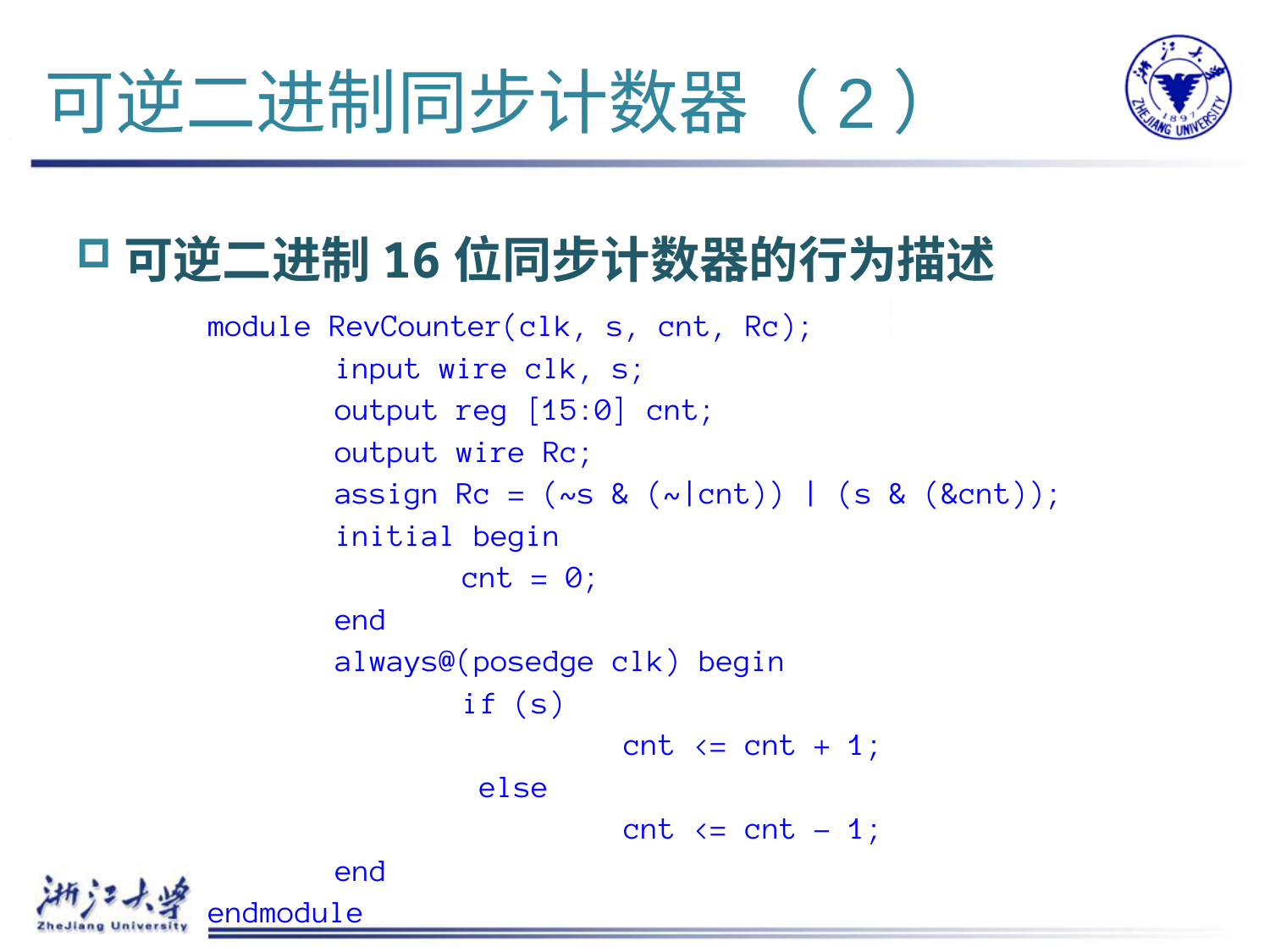

# 可逆二进制同步计数器（2）
可逆二进制16位同步计数器的行为描述
module RevCounter(clk, s, cnt, Rc);
	input wire clk, s;
	output reg [15:0] cnt;
	output wire Rc;
	assign Rc = (~s & (~|cnt)) | (s & (&cnt));
	initial begin
		cnt = 0;
	end
	always@(posedge clk) begin
		if (s)
			  cnt <= cnt + 1;
		 else
			  cnt <= cnt - 1;
	end
endmodule